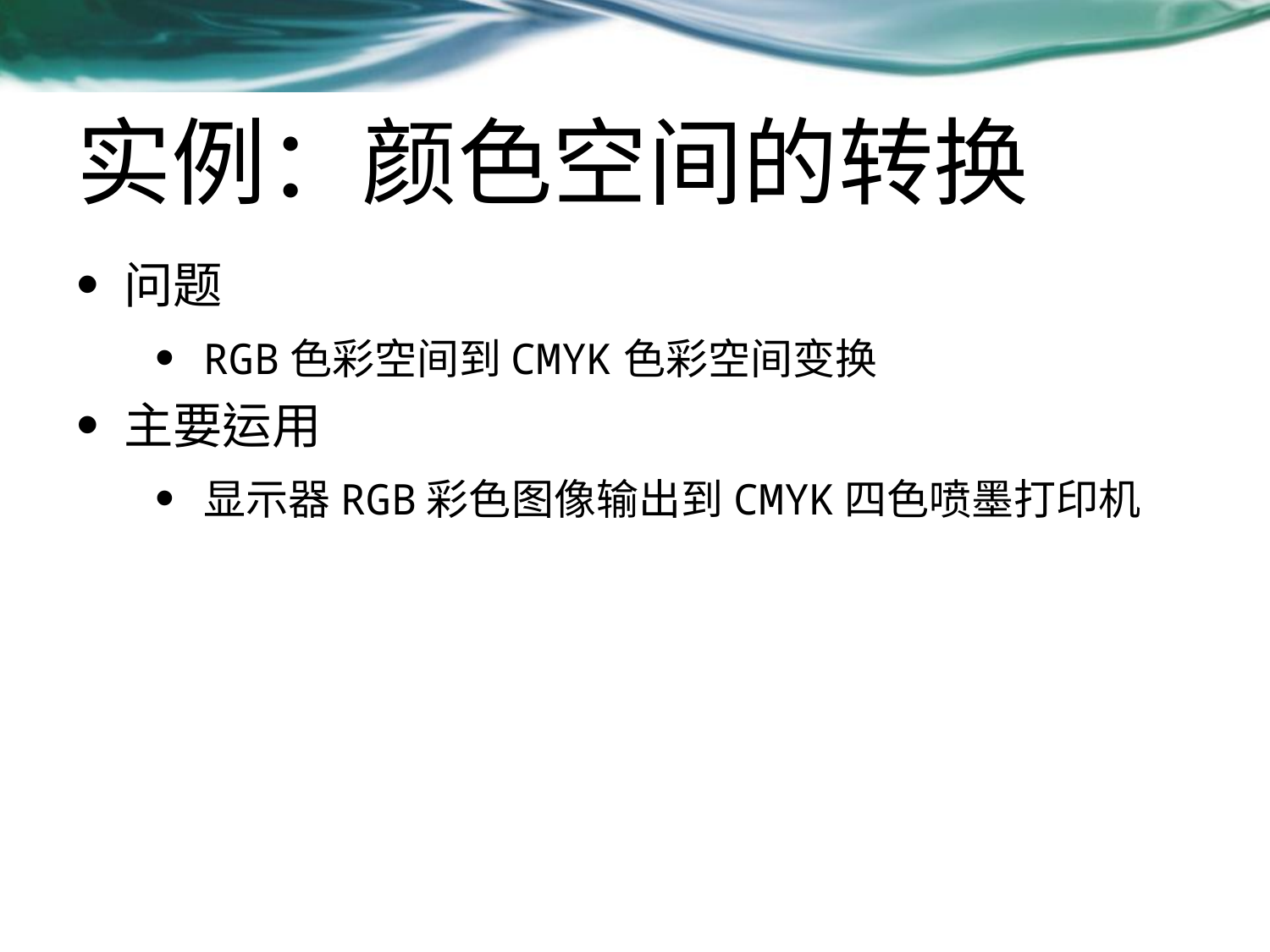

# 实例：颜色空间的转换
问题
RGB色彩空间到CMYK色彩空间变换
主要运用
显示器RGB彩色图像输出到CMYK四色喷墨打印机